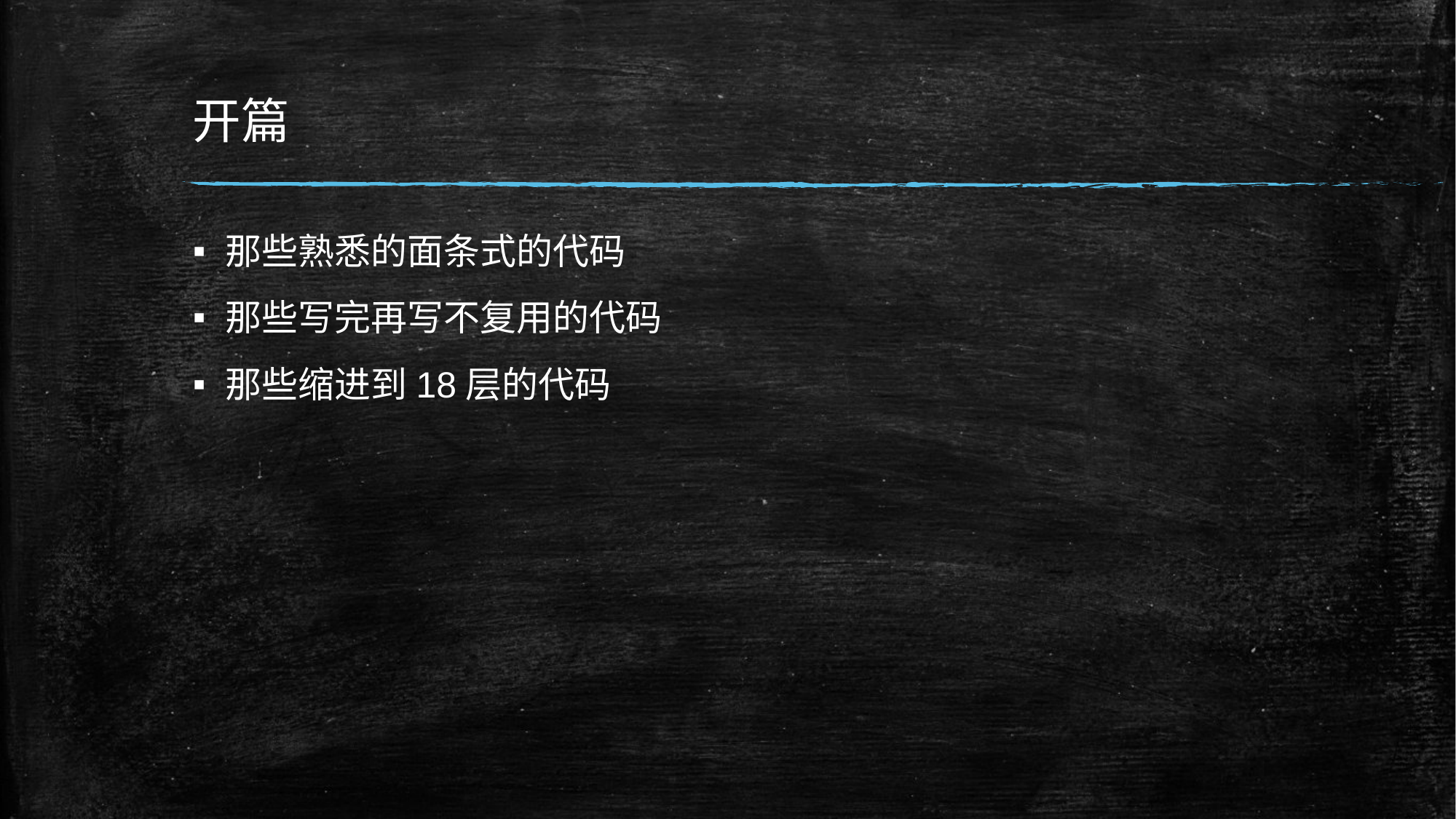

# 开篇
那些熟悉的面条式的代码
那些写完再写不复用的代码
那些缩进到18层的代码